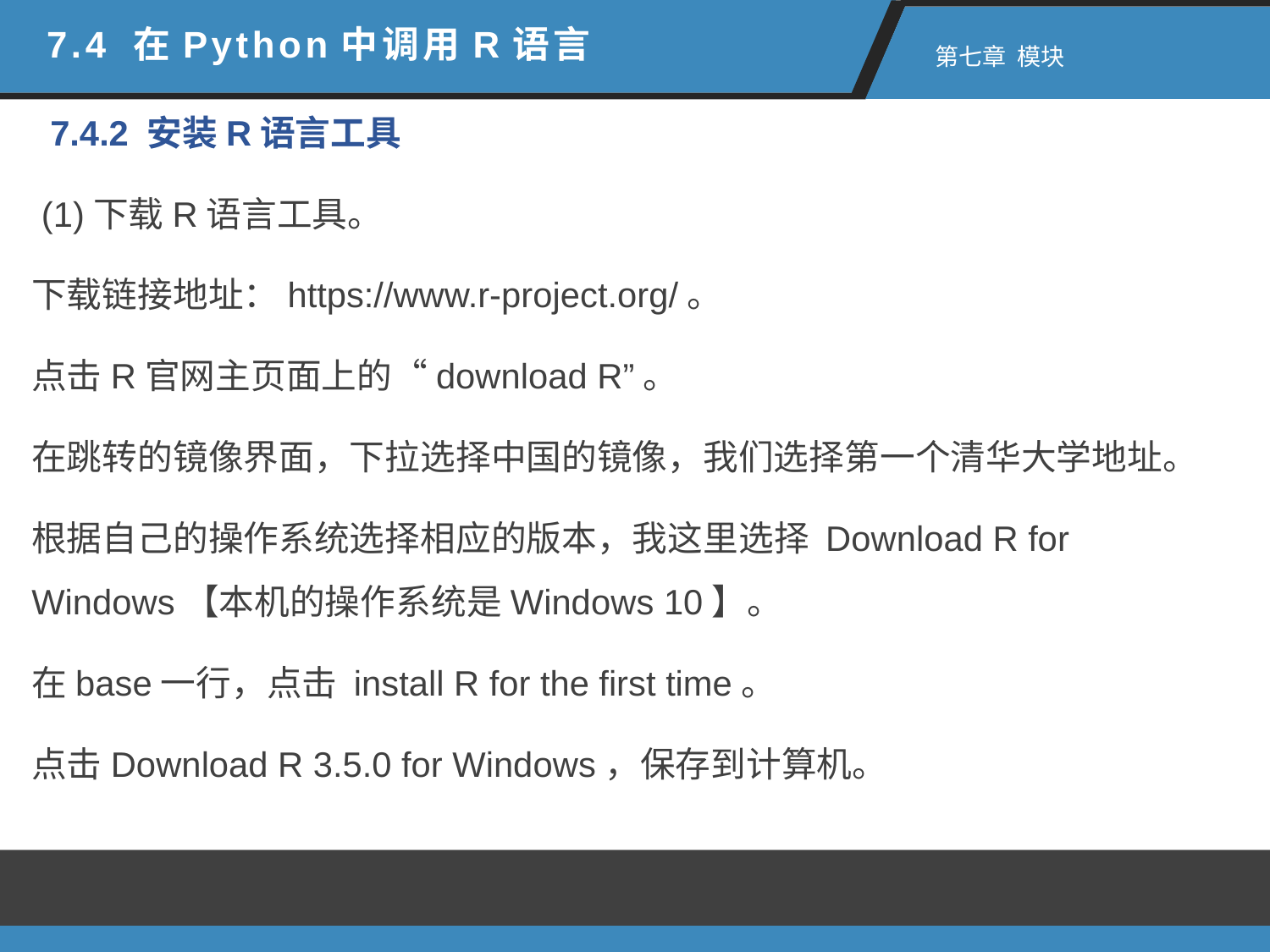

7.4 在Python中调用R语言
  第七章  模块
7.4.2 安装R语言工具
 (1)下载R语言工具。
下载链接地址：https://www.r-project.org/。
点击R官网主页面上的“download R”。
在跳转的镜像界面，下拉选择中国的镜像，我们选择第一个清华大学地址。
根据自己的操作系统选择相应的版本，我这里选择 Download R for Windows【本机的操作系统是Windows 10】。
在base一行，点击 install R for the first time。
点击Download R 3.5.0 for Windows，保存到计算机。